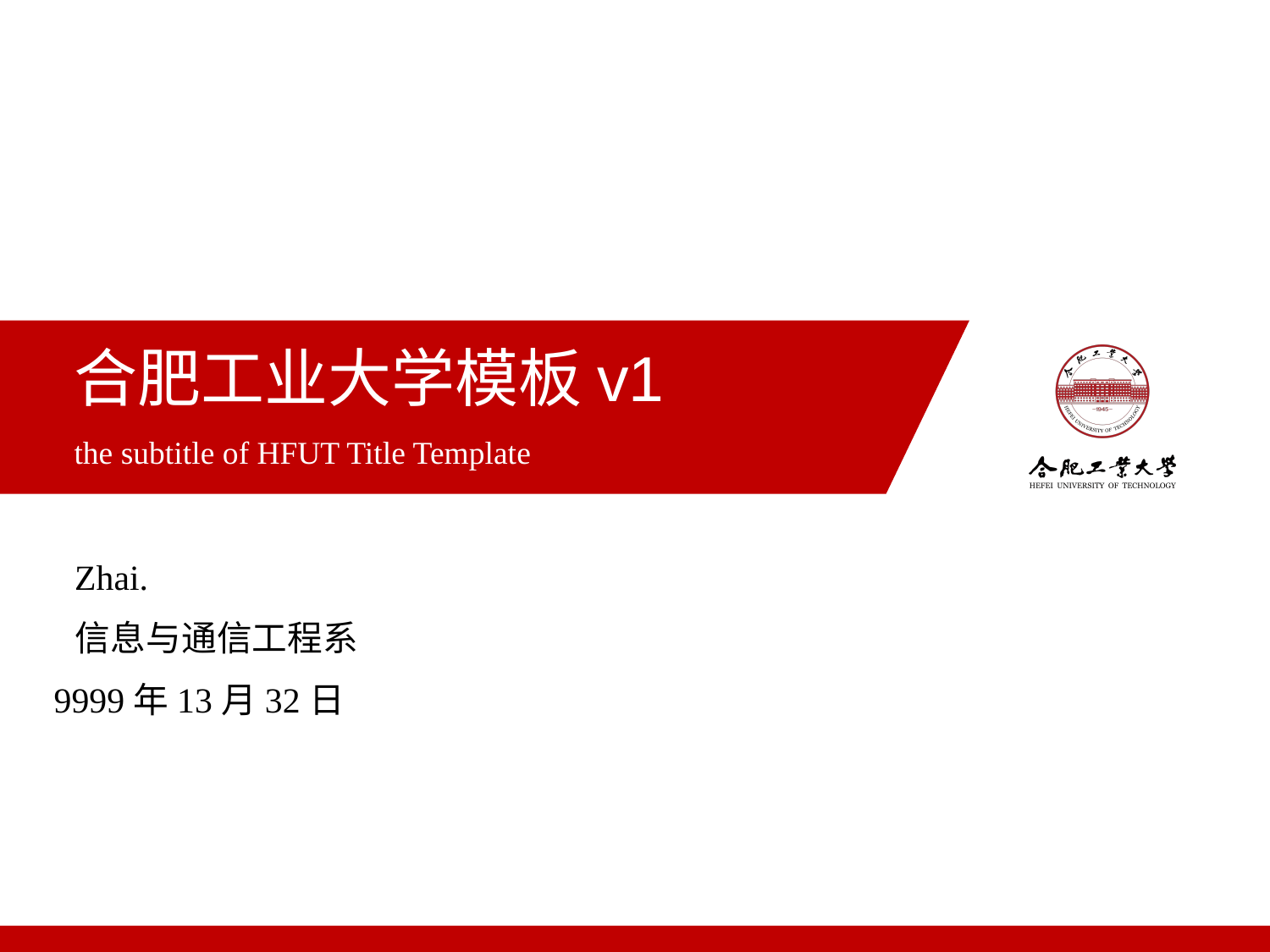

合肥工业大学模板v1
the subtitle of HFUT Title Template
Zhai.
信息与通信工程系
9999年13月32日